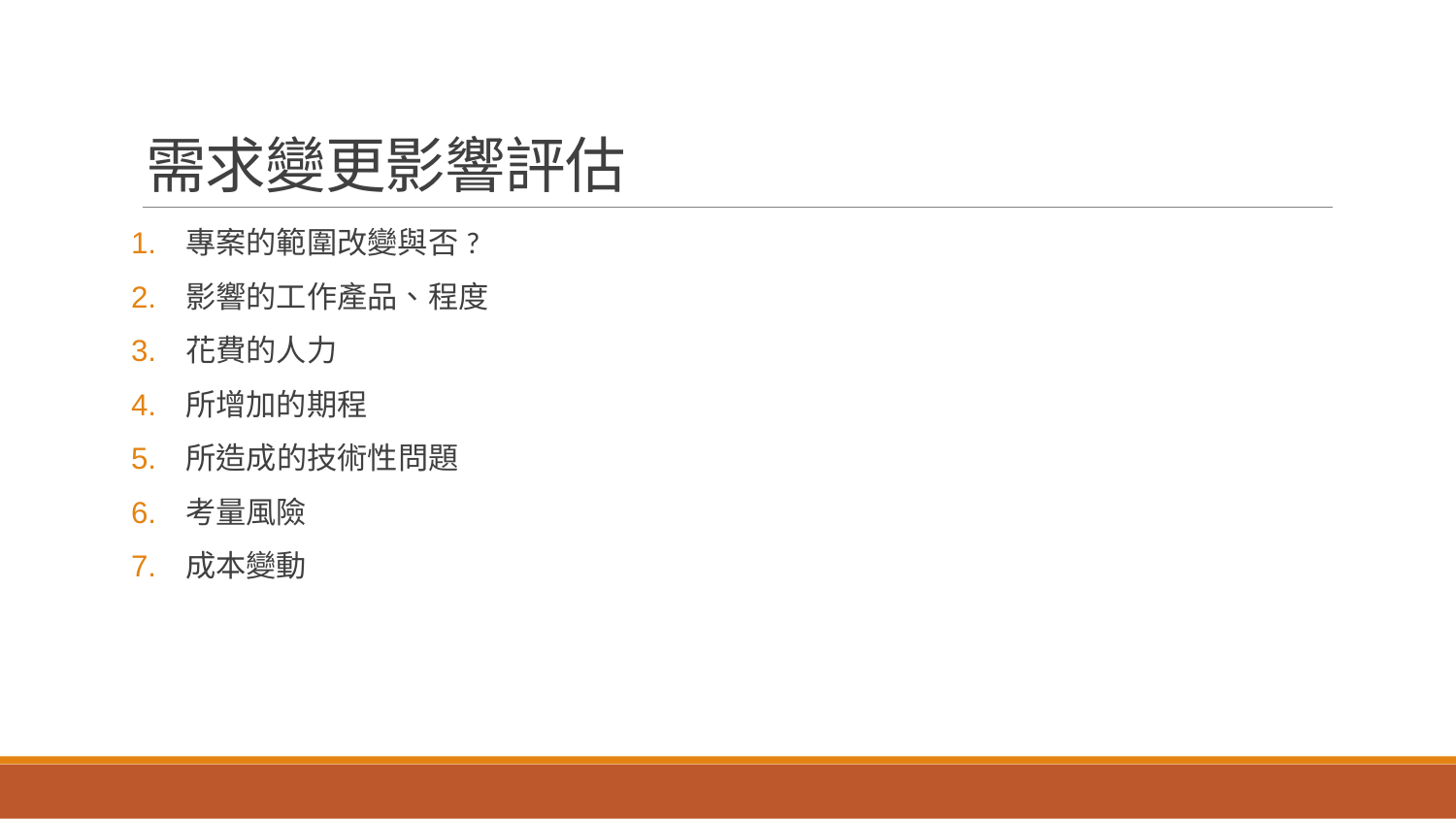

# 需求變更影響評估
專案的範圍改變與否?
影響的工作產品、程度
花費的人力
所增加的期程
所造成的技術性問題
考量風險
成本變動